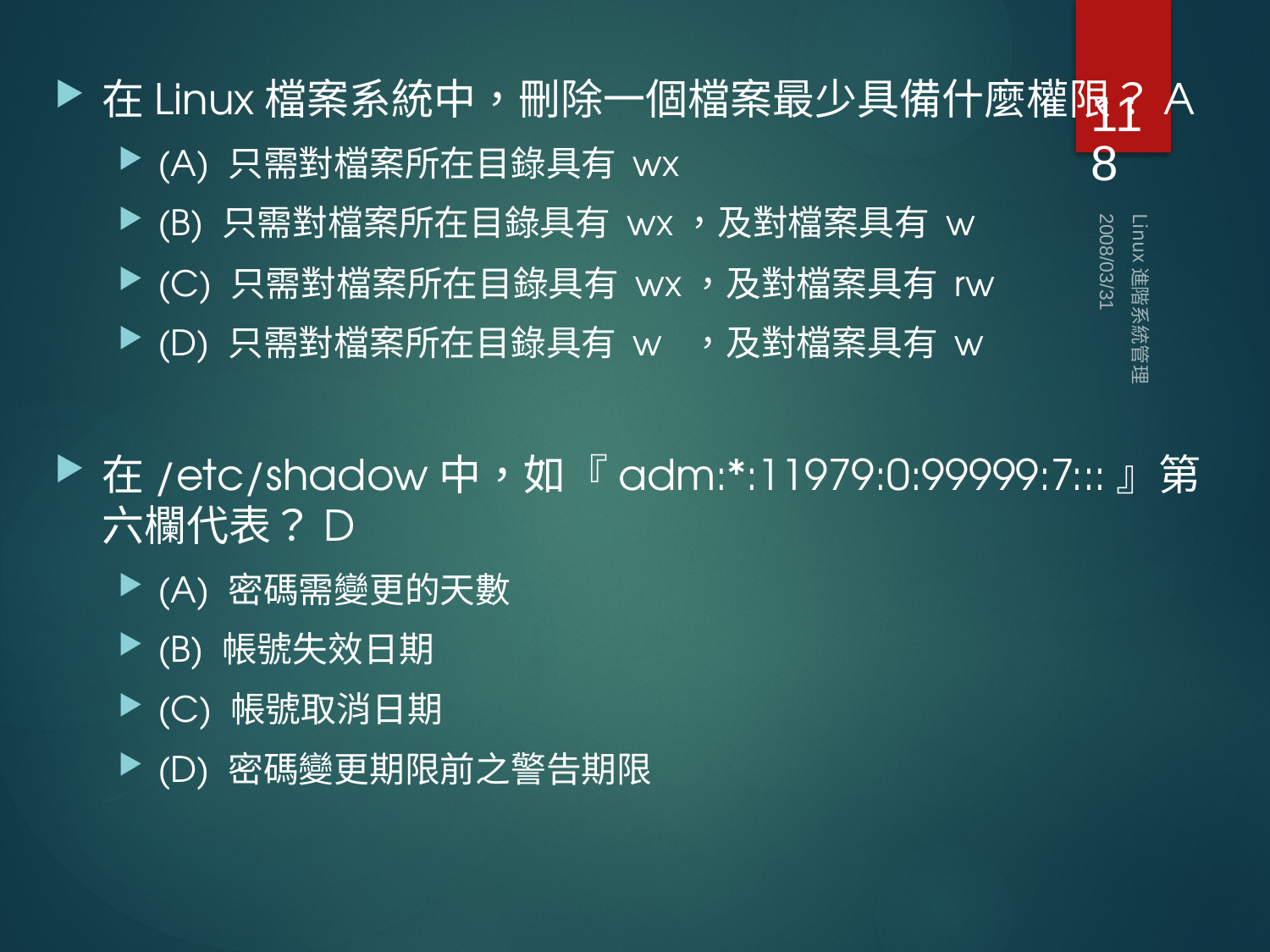

118
在Linux檔案系統中，刪除一個檔案最少具備什麼權限？A
(A) 只需對檔案所在目錄具有 wx
(B) 只需對檔案所在目錄具有 wx，及對檔案具有 w
(C) 只需對檔案所在目錄具有 wx，及對檔案具有 rw
(D) 只需對檔案所在目錄具有 w  ，及對檔案具有 w

在/etc/shadow中，如『adm:*:11979:0:99999:7:::』第六欄代表？D
(A) 密碼需變更的天數
(B) 帳號失效日期
(C) 帳號取消日期
(D) 密碼變更期限前之警告期限
2008/03/31
Linux 進階系統管理